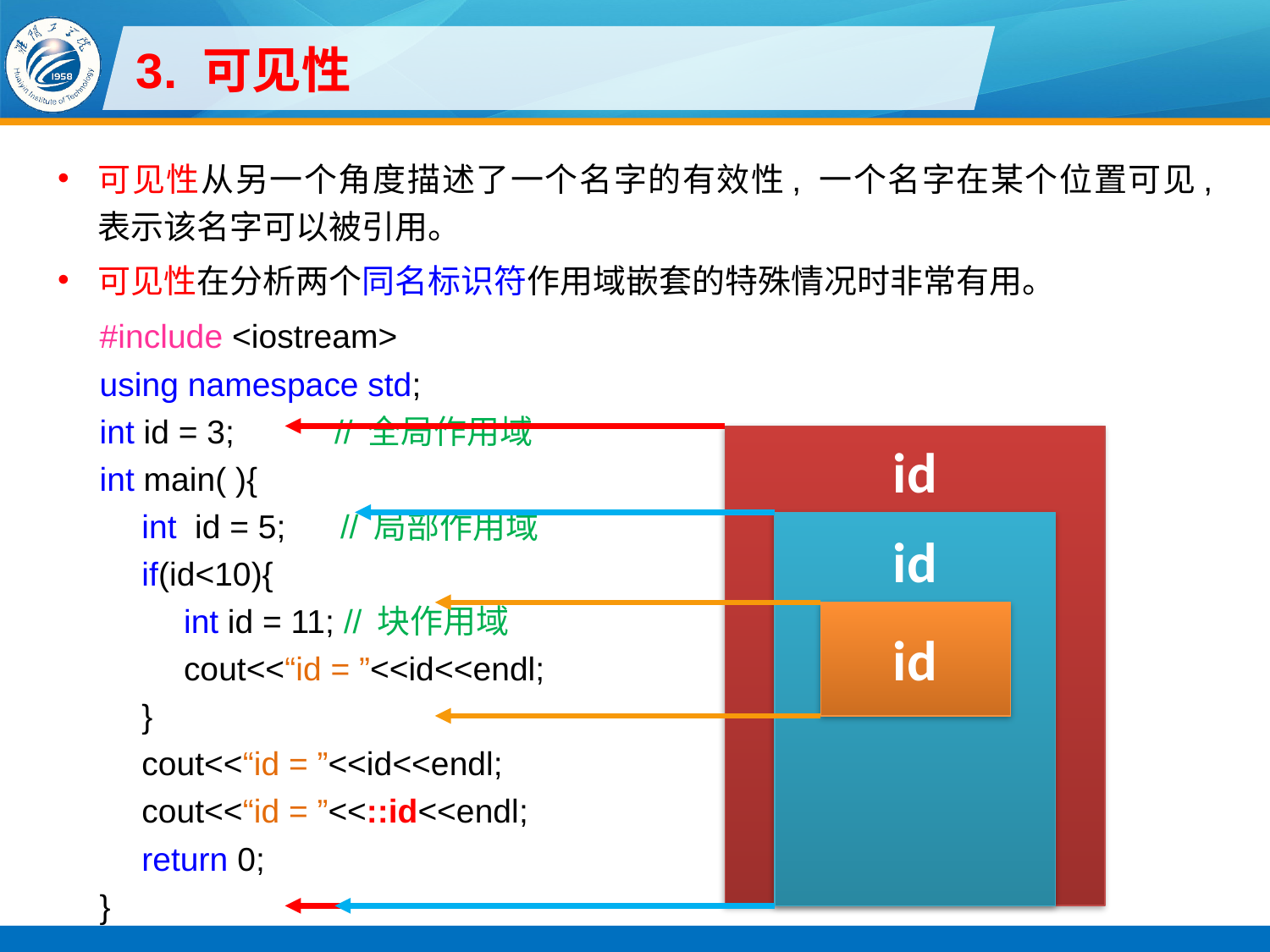

# 3. 可见性
可见性从另一个角度描述了一个名字的有效性, 一个名字在某个位置可见, 表示该名字可以被引用。
可见性在分析两个同名标识符作用域嵌套的特殊情况时非常有用。
#include <iostream>
using namespace std;
int id = 3;           // 全局作用域
int main( ){
int  id = 5;      // 局部作用域
if(id<10){
int id = 11; // 块作用域
cout<<“id = ”<<id<<endl;
}
cout<<“id = ”<<id<<endl;
cout<<“id = ”<<::id<<endl;
return 0;
}

id

id

id